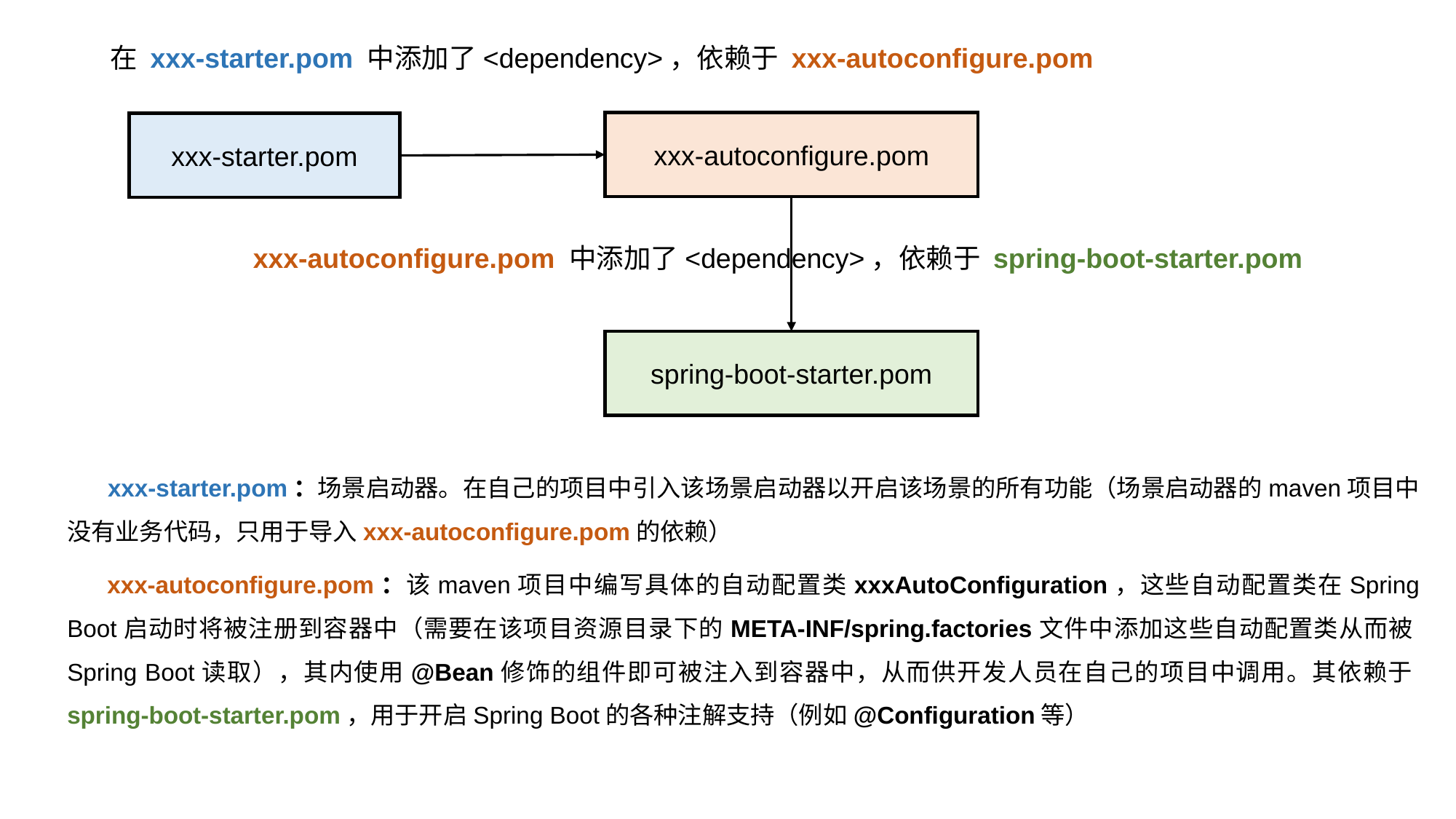

在 xxx-starter.pom 中添加了<dependency>，依赖于 xxx-autoconfigure.pom

xxx-autoconfigure.pom
xxx-starter.pom
xxx-autoconfigure.pom 中添加了<dependency>，依赖于 spring-boot-starter.pom

spring-boot-starter.pom
      xxx-starter.pom：场景启动器。在自己的项目中引入该场景启动器以开启该场景的所有功能（场景启动器的maven项目中没有业务代码，只用于导入xxx-autoconfigure.pom的依赖）
     xxx-autoconfigure.pom：该maven项目中编写具体的自动配置类xxxAutoConfiguration，这些自动配置类在Spring Boot启动时将被注册到容器中（需要在该项目资源目录下的META-INF/spring.factories文件中添加这些自动配置类从而被Spring Boot读取），其内使用@Bean修饰的组件即可被注入到容器中，从而供开发人员在自己的项目中调用。其依赖于spring-boot-starter.pom，用于开启Spring Boot的各种注解支持（例如@Configuration等）